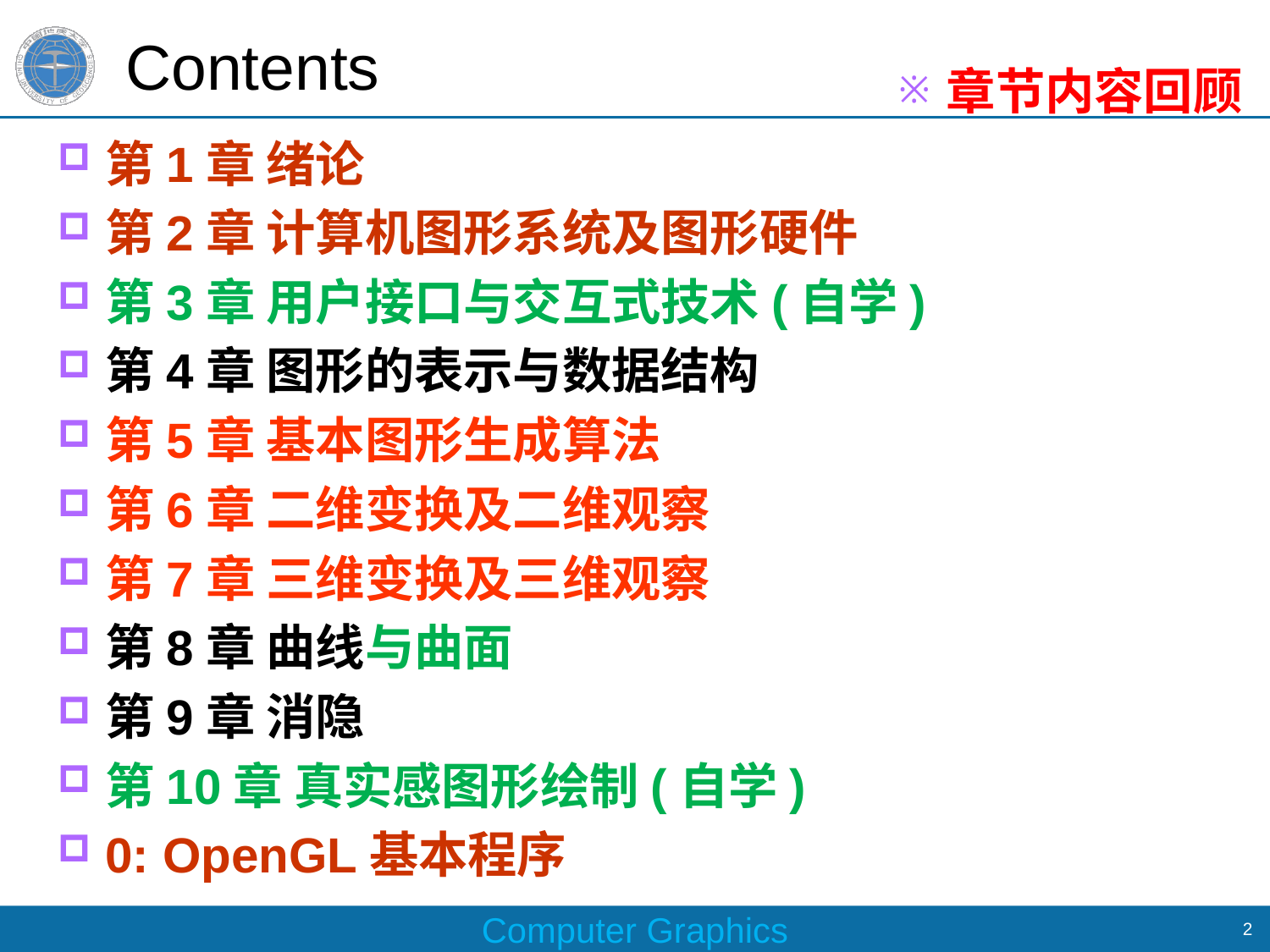

# Contents
章节内容回顾
第1章 绪论
第2章 计算机图形系统及图形硬件
第3章 用户接口与交互式技术(自学)
第4章 图形的表示与数据结构
第5章 基本图形生成算法
第6章 二维变换及二维观察
第7章 三维变换及三维观察
第8章 曲线与曲面
第9章 消隐
第10章 真实感图形绘制(自学)
0: OpenGL基本程序